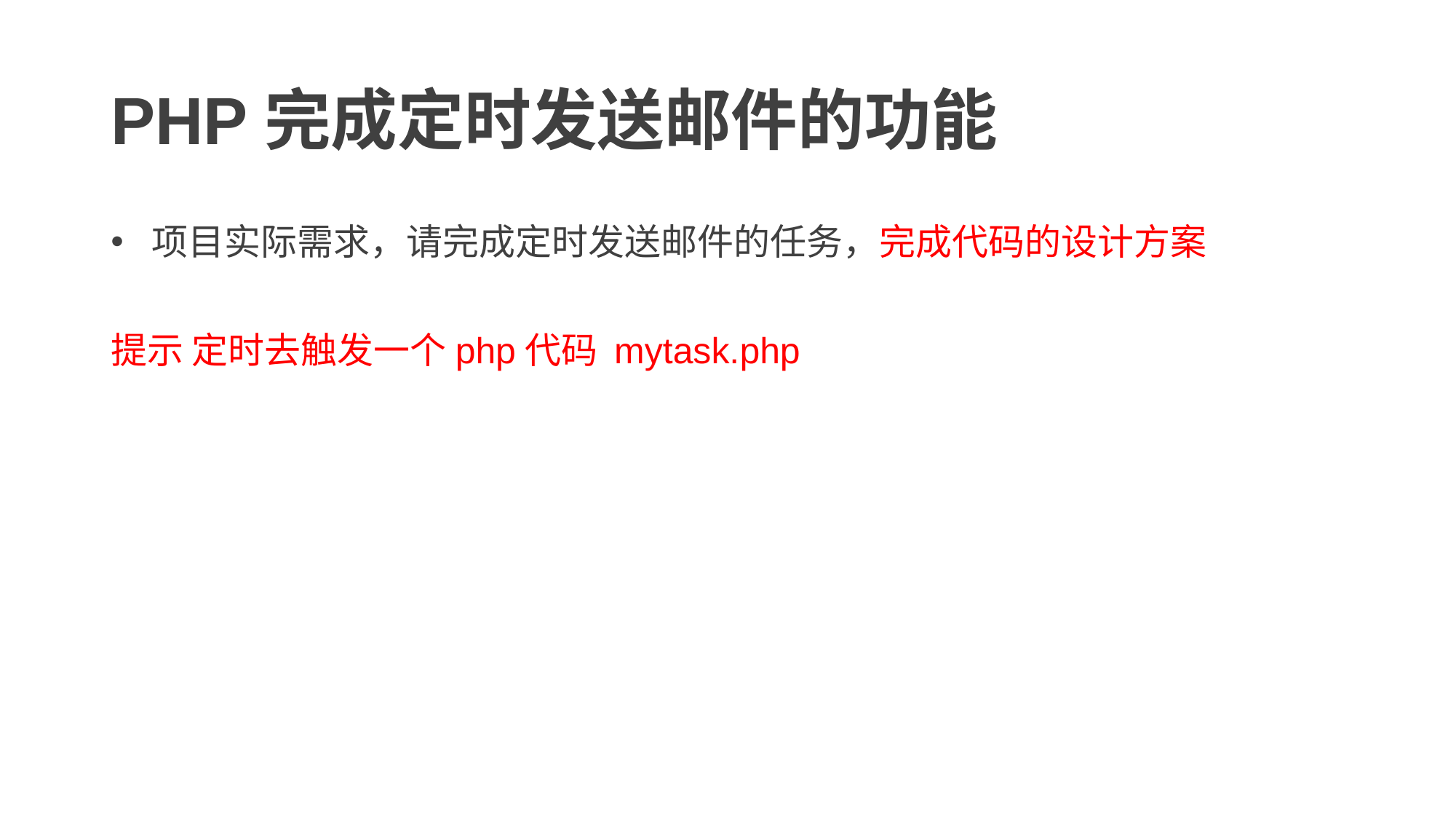

# PHP完成定时发送邮件的功能
项目实际需求，请完成定时发送邮件的任务，完成代码的设计方案

提示 定时去触发一个php代码 mytask.php